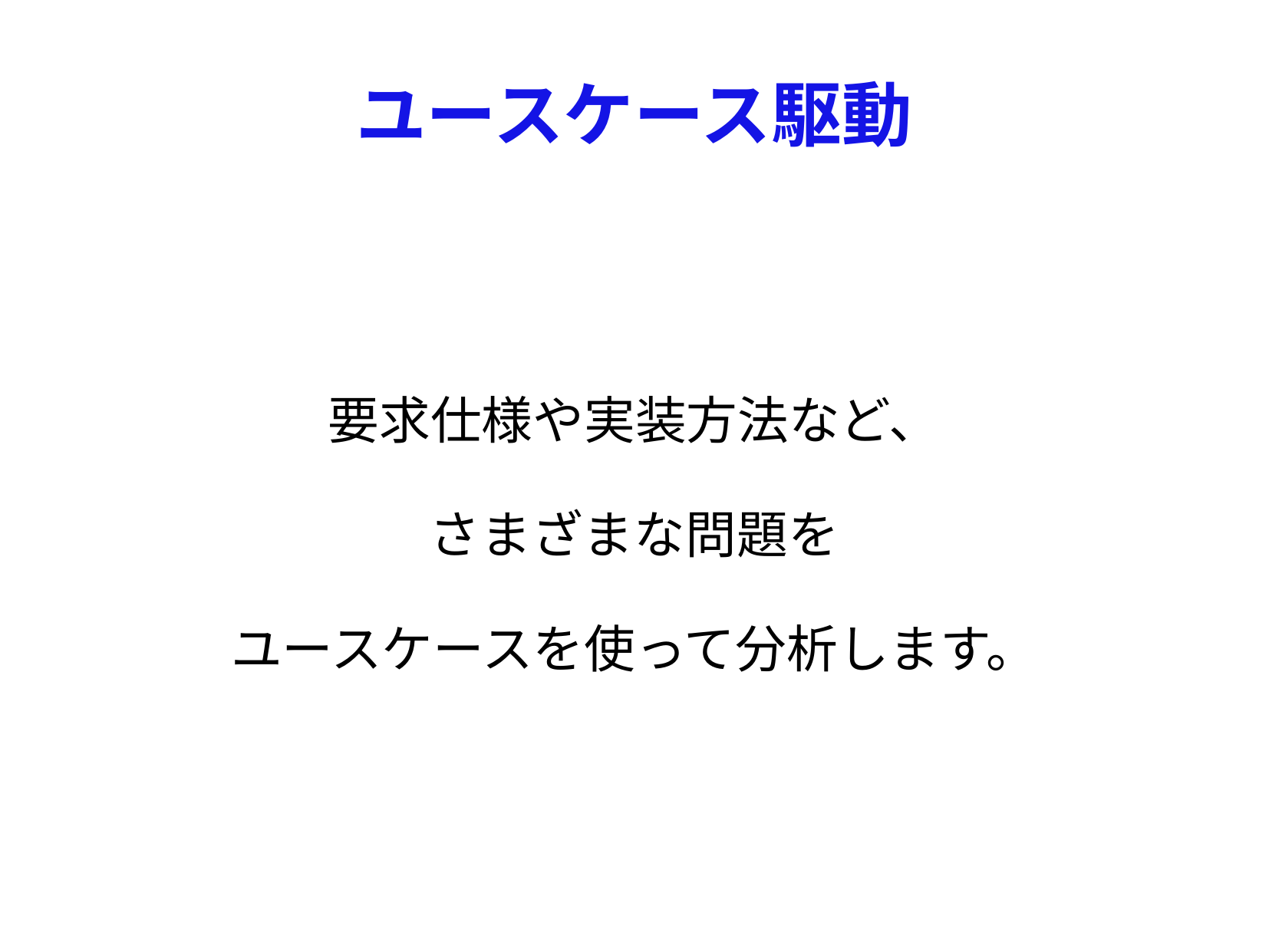

# ユースケース駆動
要求仕様や実装方法など、

さまざまな問題を

ユースケースを使って分析します。